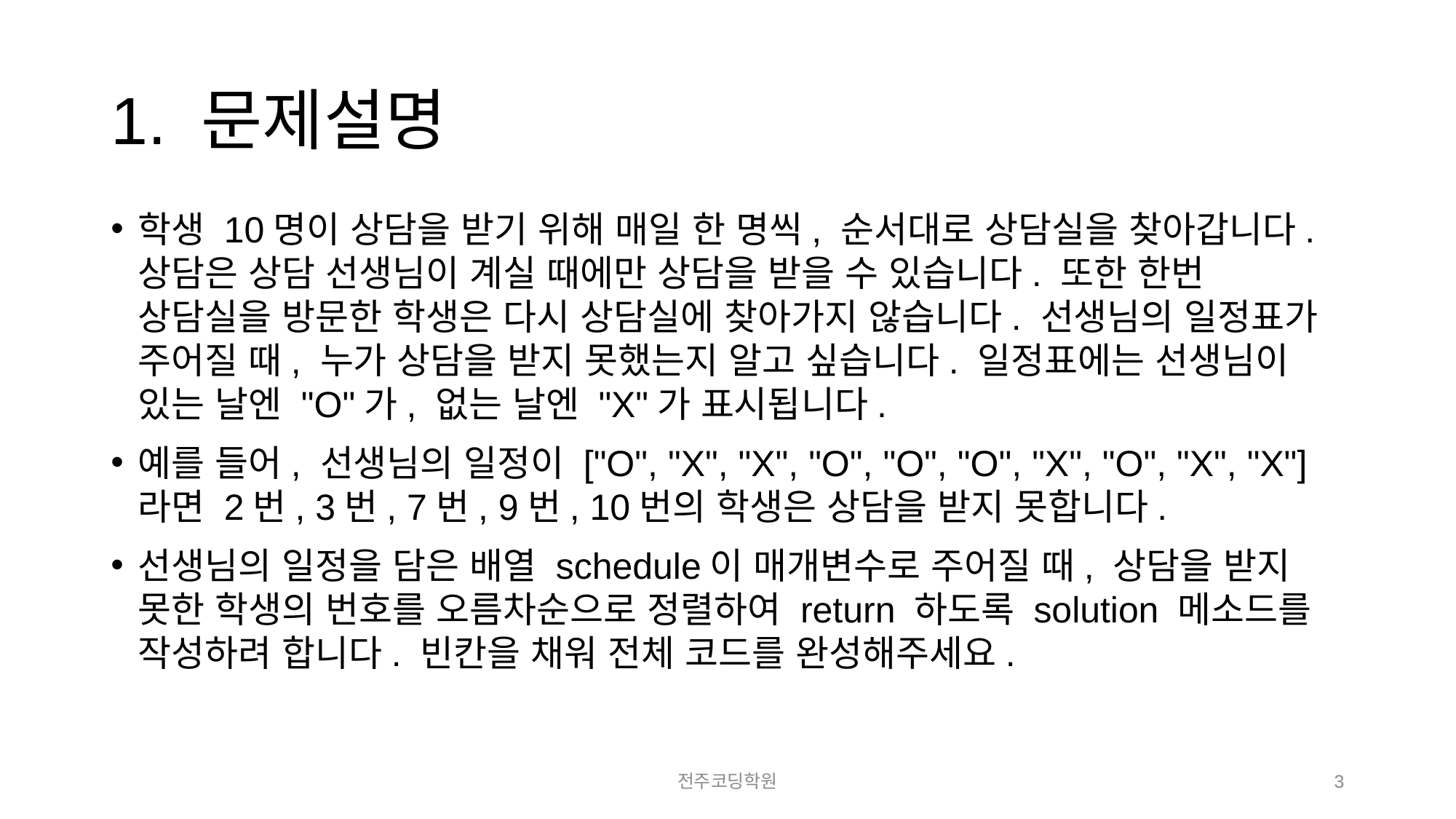

# 1. 문제설명
학생 10명이 상담을 받기 위해 매일 한 명씩, 순서대로 상담실을 찾아갑니다. 상담은 상담 선생님이 계실 때에만 상담을 받을 수 있습니다. 또한 한번 상담실을 방문한 학생은 다시 상담실에 찾아가지 않습니다. 선생님의 일정표가 주어질 때, 누가 상담을 받지 못했는지 알고 싶습니다. 일정표에는 선생님이 있는 날엔 "O"가, 없는 날엔 "X"가 표시됩니다.
예를 들어, 선생님의 일정이 ["O", "X", "X", "O", "O", "O", "X", "O", "X", "X"]라면 2번, 3번, 7번, 9번, 10번의 학생은 상담을 받지 못합니다.
선생님의 일정을 담은 배열 schedule이 매개변수로 주어질 때, 상담을 받지 못한 학생의 번호를 오름차순으로 정렬하여 return 하도록 solution 메소드를 작성하려 합니다. 빈칸을 채워 전체 코드를 완성해주세요.
전주코딩학원
3